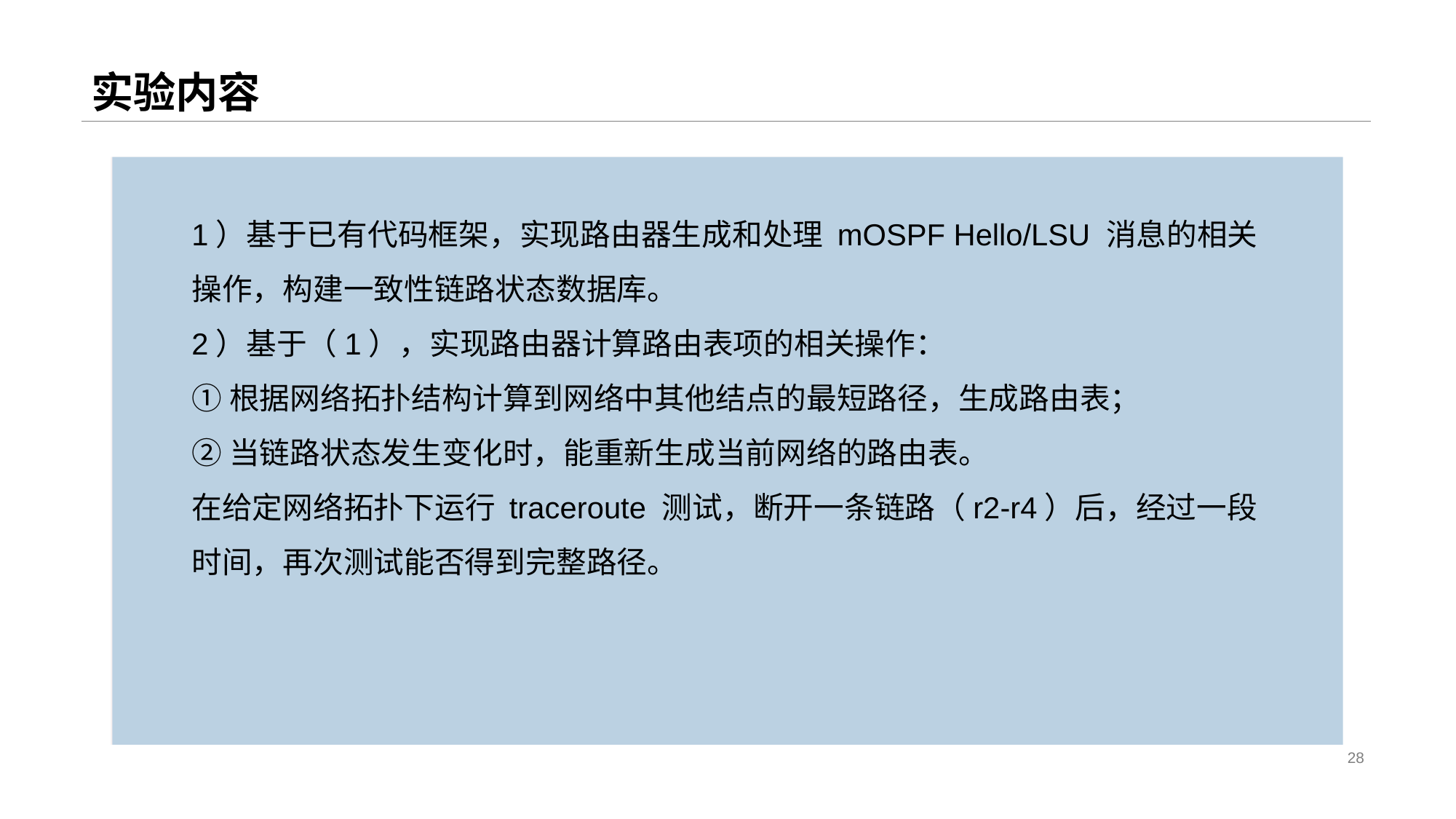

# 实验内容

1）基于已有代码框架，实现路由器生成和处理 mOSPF Hello/LSU 消息的相关操作，构建一致性链路状态数据库。
2）基于（1），实现路由器计算路由表项的相关操作：
①根据⽹络拓扑结构计算到⽹络中其他结点的最短路径，⽣成路由表；
②当链路状态发⽣变化时，能重新生成当前网络的路由表。
在给定网络拓扑下运行 traceroute 测试，断开一条链路（r2-r4）后，经过一段时间，再次测试能否得到完整路径。
Text here
28